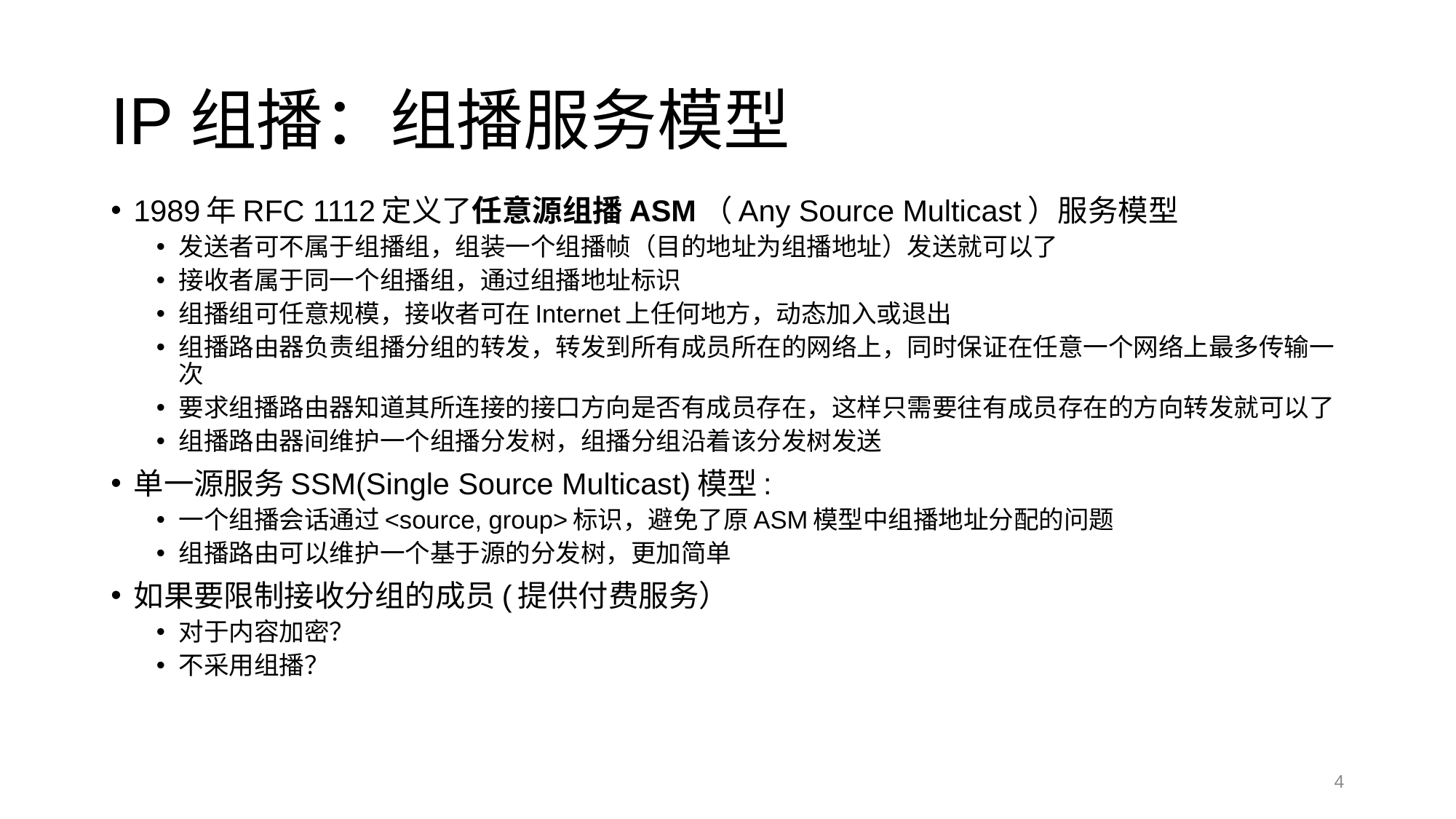

# IP组播：组播服务模型
1989年RFC 1112定义了任意源组播ASM（Any Source Multicast）服务模型
发送者可不属于组播组，组装一个组播帧（目的地址为组播地址）发送就可以了
接收者属于同一个组播组，通过组播地址标识
组播组可任意规模，接收者可在Internet上任何地方，动态加入或退出
组播路由器负责组播分组的转发，转发到所有成员所在的网络上，同时保证在任意一个网络上最多传输一次
要求组播路由器知道其所连接的接口方向是否有成员存在，这样只需要往有成员存在的方向转发就可以了
组播路由器间维护一个组播分发树，组播分组沿着该分发树发送
单一源服务SSM(Single Source Multicast)模型:
一个组播会话通过<source, group>标识，避免了原ASM模型中组播地址分配的问题
组播路由可以维护一个基于源的分发树，更加简单
如果要限制接收分组的成员(提供付费服务）
对于内容加密？
不采用组播？

4